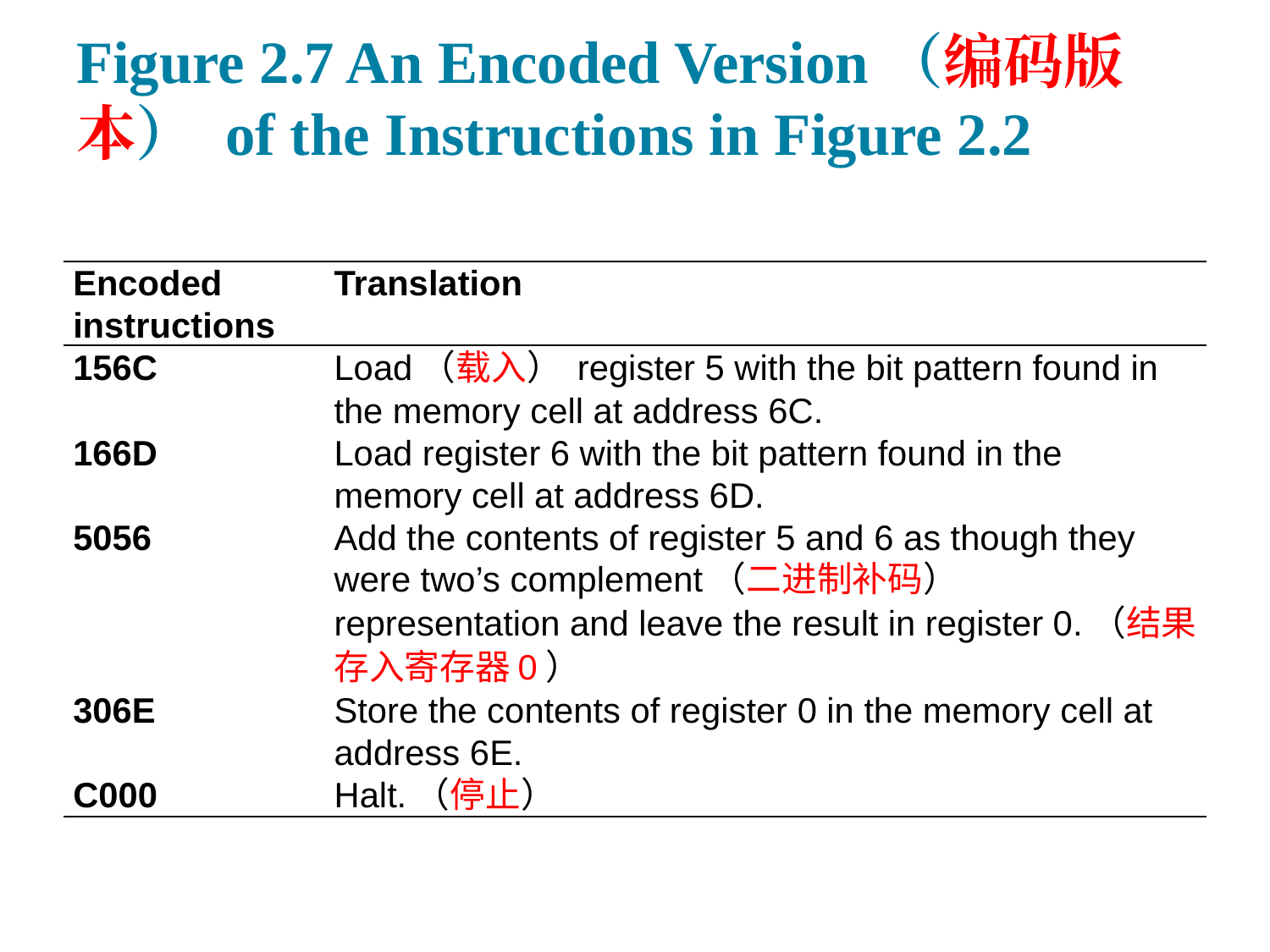

# Figure 2.7 An Encoded Version（编码版本） of the Instructions in Figure 2.2
| Encoded instructions | Translation |
| --- | --- |
| 156C | Load（载入） register 5 with the bit pattern found in the memory cell at address 6C. |
| 166D | Load register 6 with the bit pattern found in the memory cell at address 6D. |
| 5056 | Add the contents of register 5 and 6 as though they were two’s complement（二进制补码） representation and leave the result in register 0.（结果存入寄存器0） |
| 306E | Store the contents of register 0 in the memory cell at address 6E. |
| C000 | Halt.（停止） |